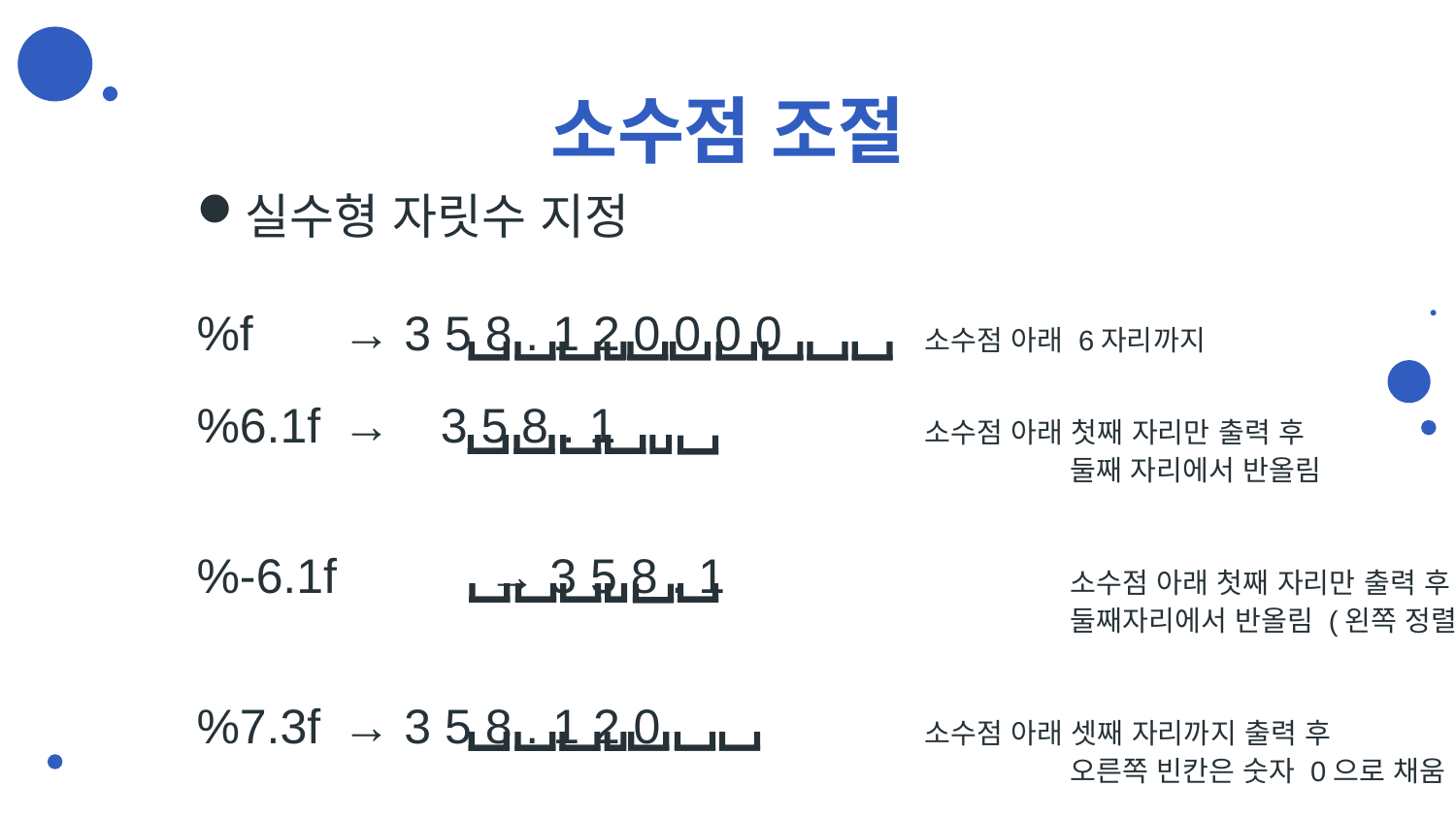

# 소수점 조절
실수형 자릿수 지정

%f  	→ 3 5 8 . 1 2 0 0 0 0   	소수점 아래 6자리까지
%6.1f 	→        3 5 8 . 1  	     	소수점 아래 첫째 자리만 출력 후
					         	둘째 자리에서 반올림

%-6.1f 	→ 3 5 8 . 1 			소수점 아래 첫째 자리만 출력 후
						둘째자리에서 반올림 (왼쪽 정렬)

%7.3f 	→ 3 5 8 . 1 2 0		소수점 아래 셋째 자리까지 출력 후
						오른쪽 빈칸은 숫자 0으로 채움